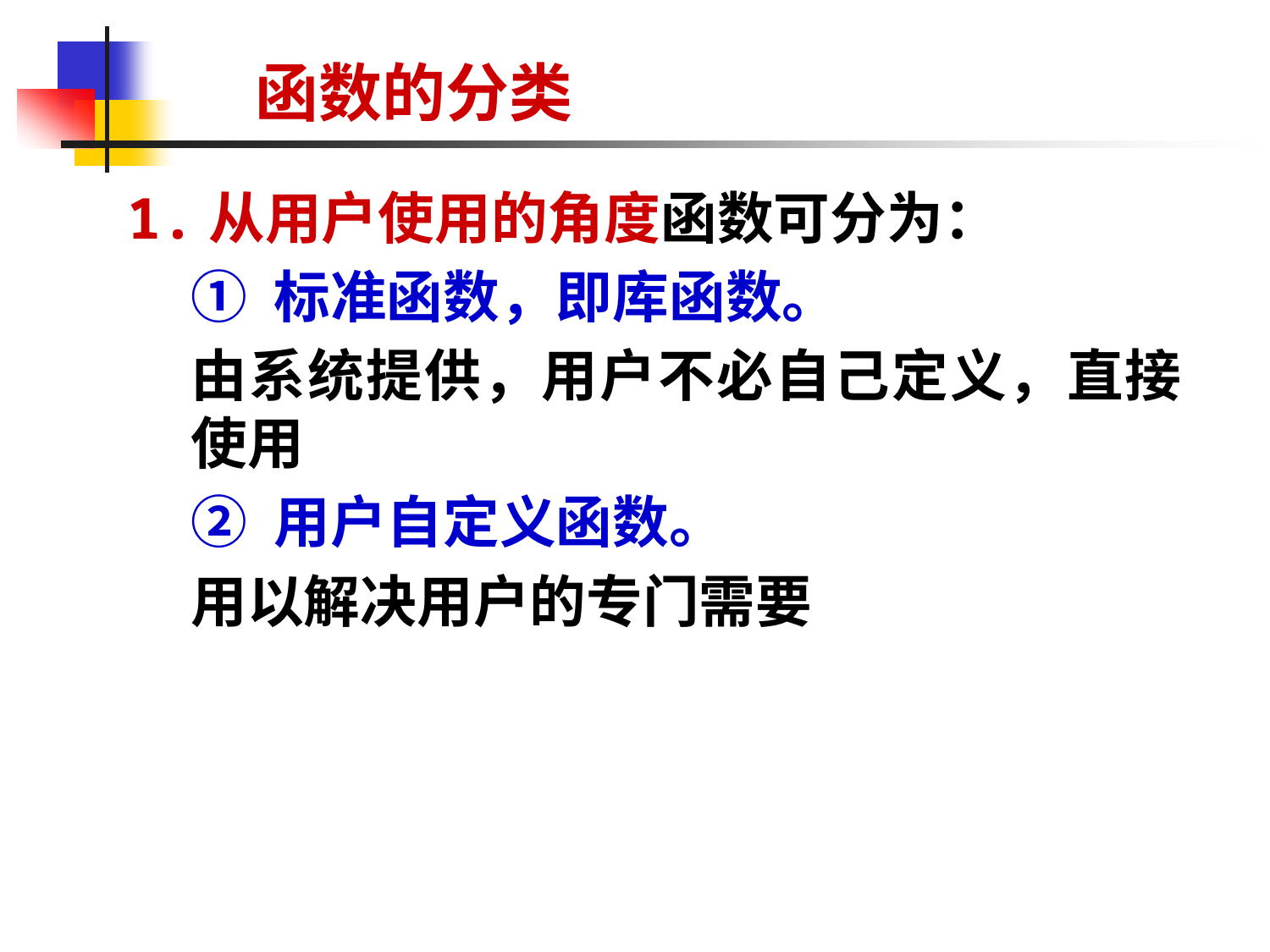

函数的分类
1.从用户使用的角度函数可分为：
① 标准函数，即库函数。
由系统提供，用户不必自己定义，直接使用
② 用户自定义函数。
用以解决用户的专门需要